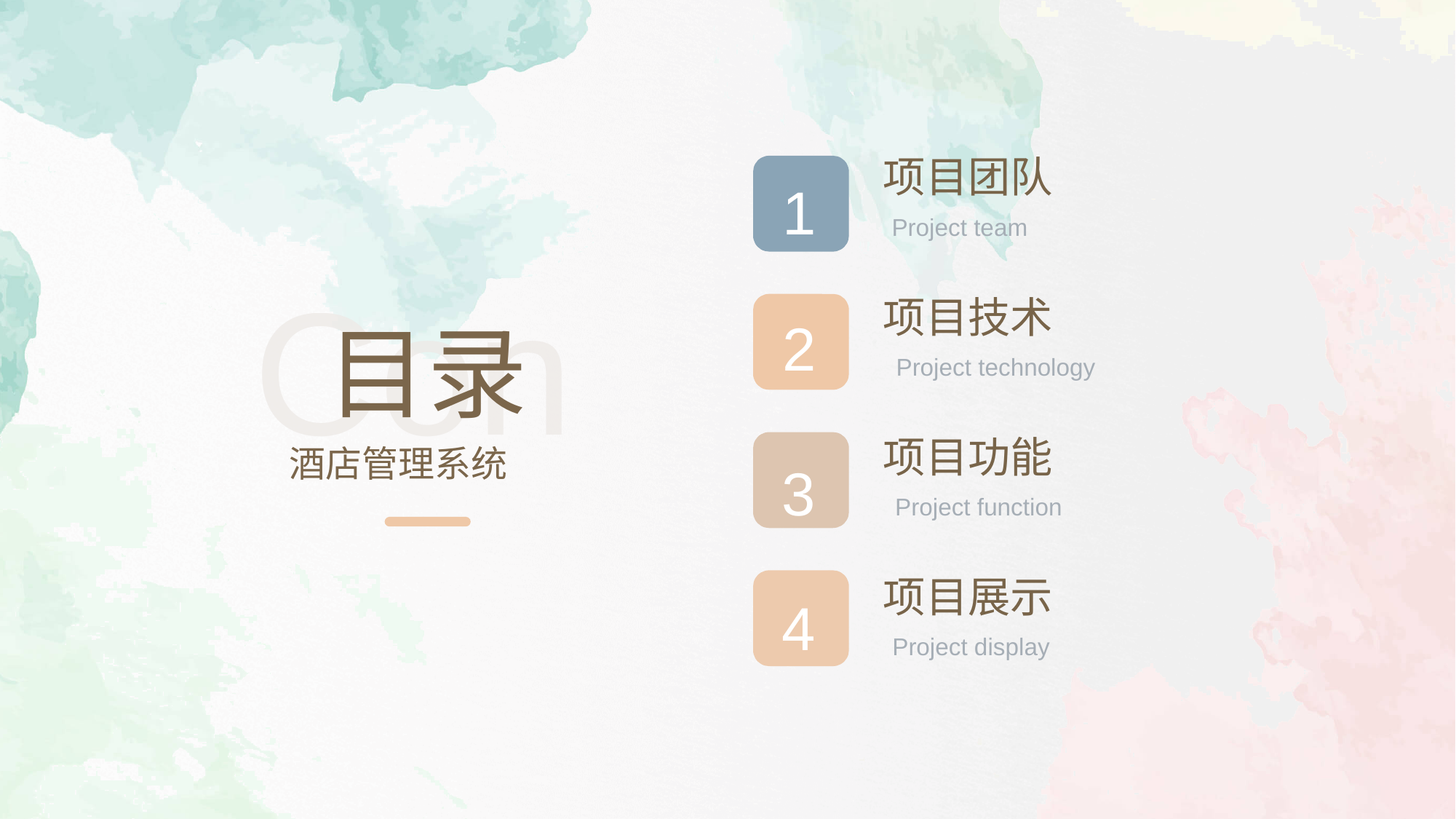

项目团队

1

2

3

4
Project team
Con
项目技术
目录
Project technology
项目功能
酒店管理系统
Project function

项目展示
Project display